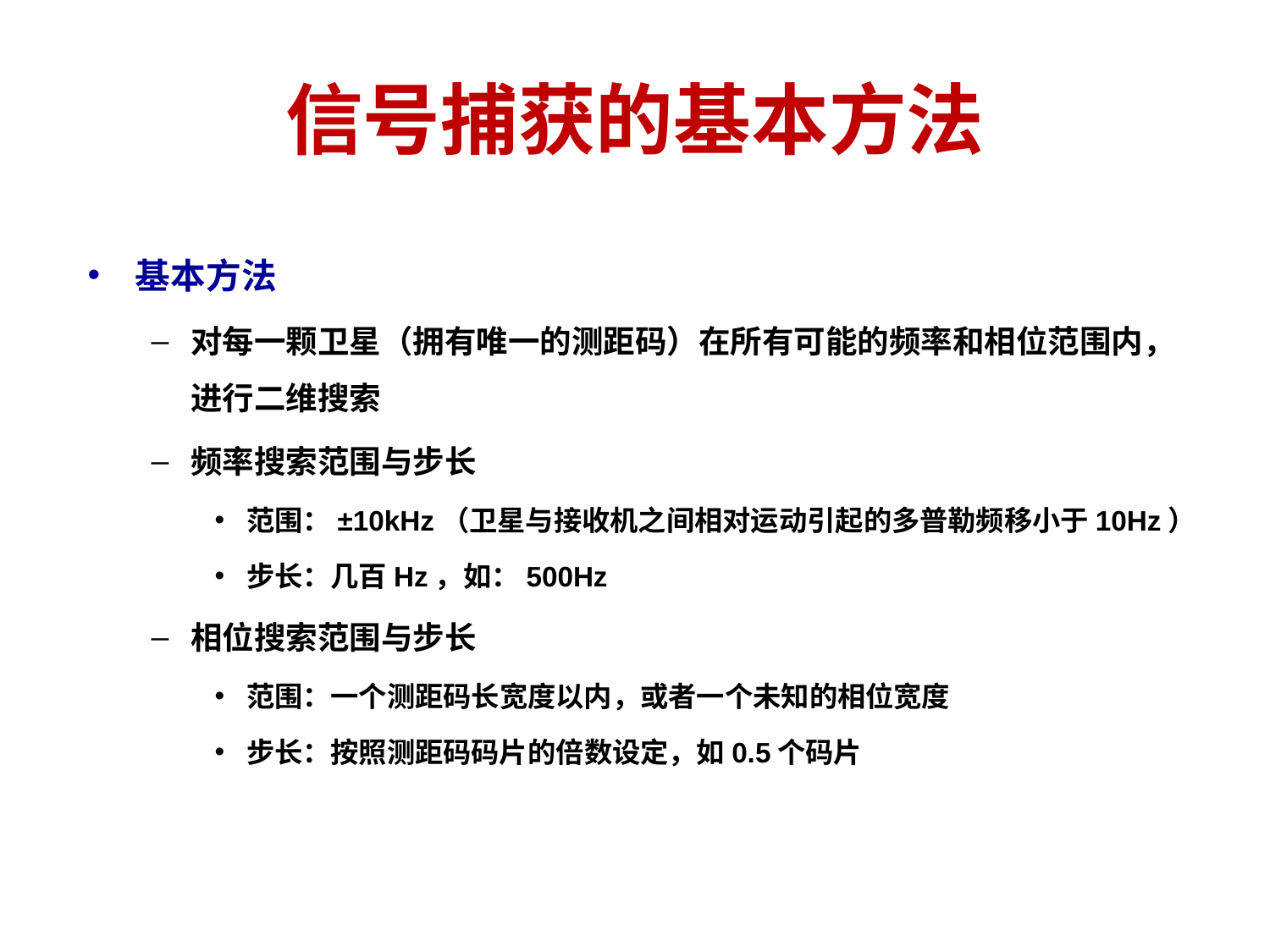

# 信号捕获的基本方法
基本方法
对每一颗卫星（拥有唯一的测距码）在所有可能的频率和相位范围内，进行二维搜索
频率搜索范围与步长
范围：±10kHz（卫星与接收机之间相对运动引起的多普勒频移小于10Hz）
步长：几百Hz，如：500Hz
相位搜索范围与步长
范围：一个测距码长宽度以内，或者一个未知的相位宽度
步长：按照测距码码片的倍数设定，如0.5个码片